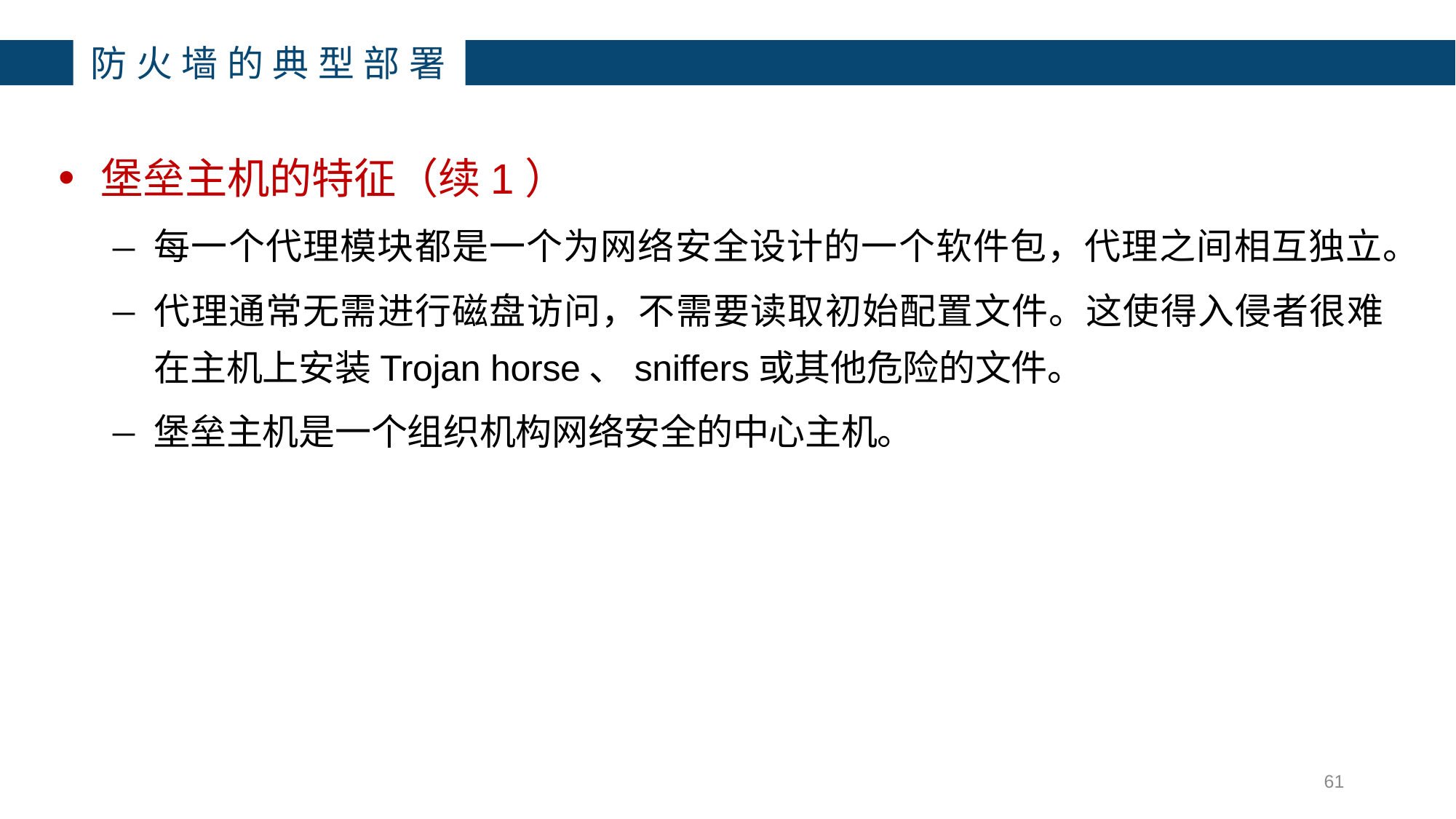

防火墙的典型部署

堡垒主机的特征（续1）
每一个代理模块都是一个为网络安全设计的一个软件包，代理之间相互独立。
代理通常无需进行磁盘访问，不需要读取初始配置文件。这使得入侵者很难在主机上安装Trojan horse、sniffers或其他危险的文件。
堡垒主机是一个组织机构网络安全的中心主机。
61